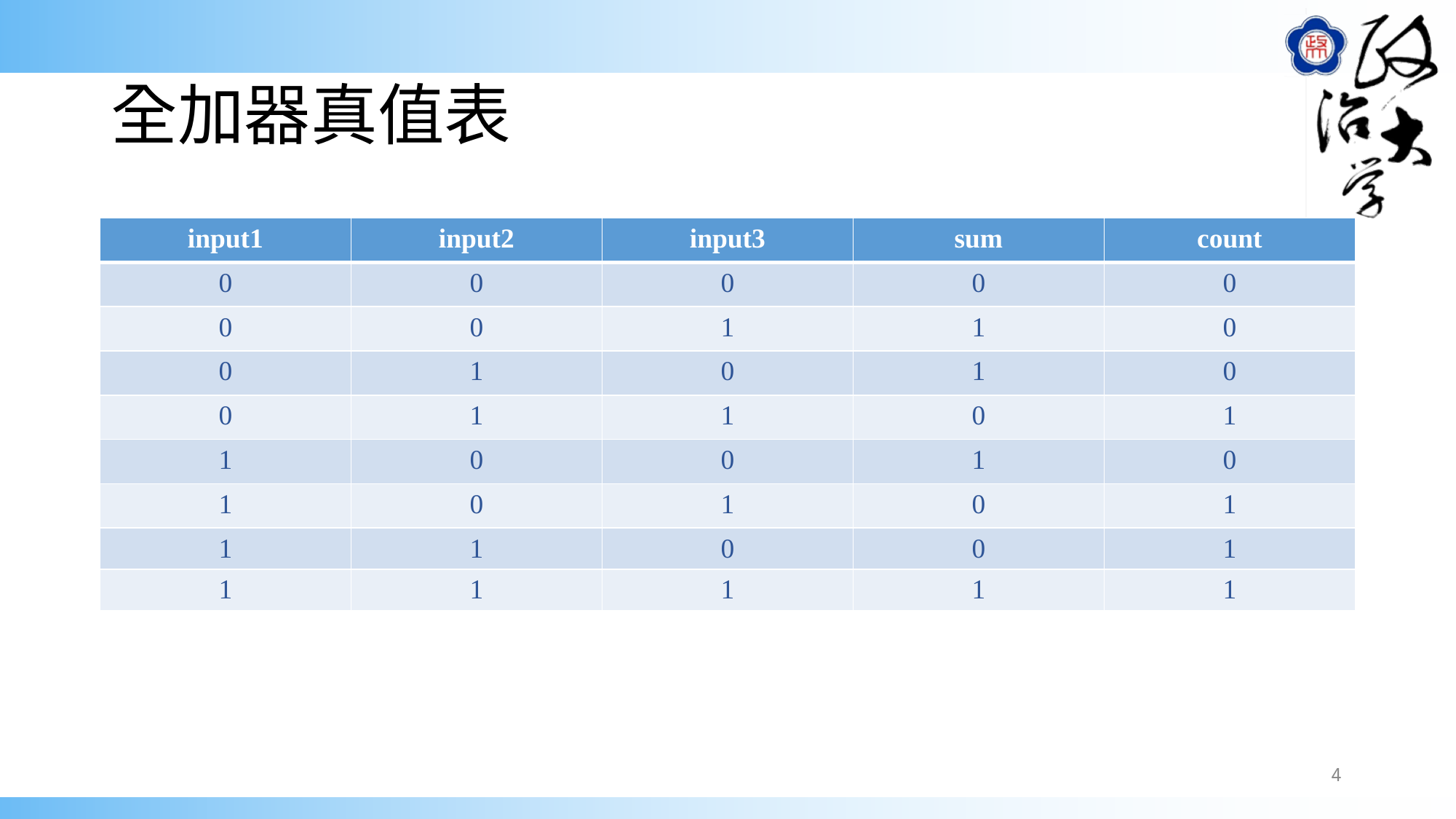

# 全加器真值表
| input1 | input2 | input3 | sum | count |
| --- | --- | --- | --- | --- |
| 0 | 0 | 0 | 0 | 0 |
| 0 | 0 | 1 | 1 | 0 |
| 0 | 1 | 0 | 1 | 0 |
| 0 | 1 | 1 | 0 | 1 |
| 1 | 0 | 0 | 1 | 0 |
| 1 | 0 | 1 | 0 | 1 |
| 1 | 1 | 0 | 0 | 1 |
| 1 | 1 | 1 | 1 | 1 |